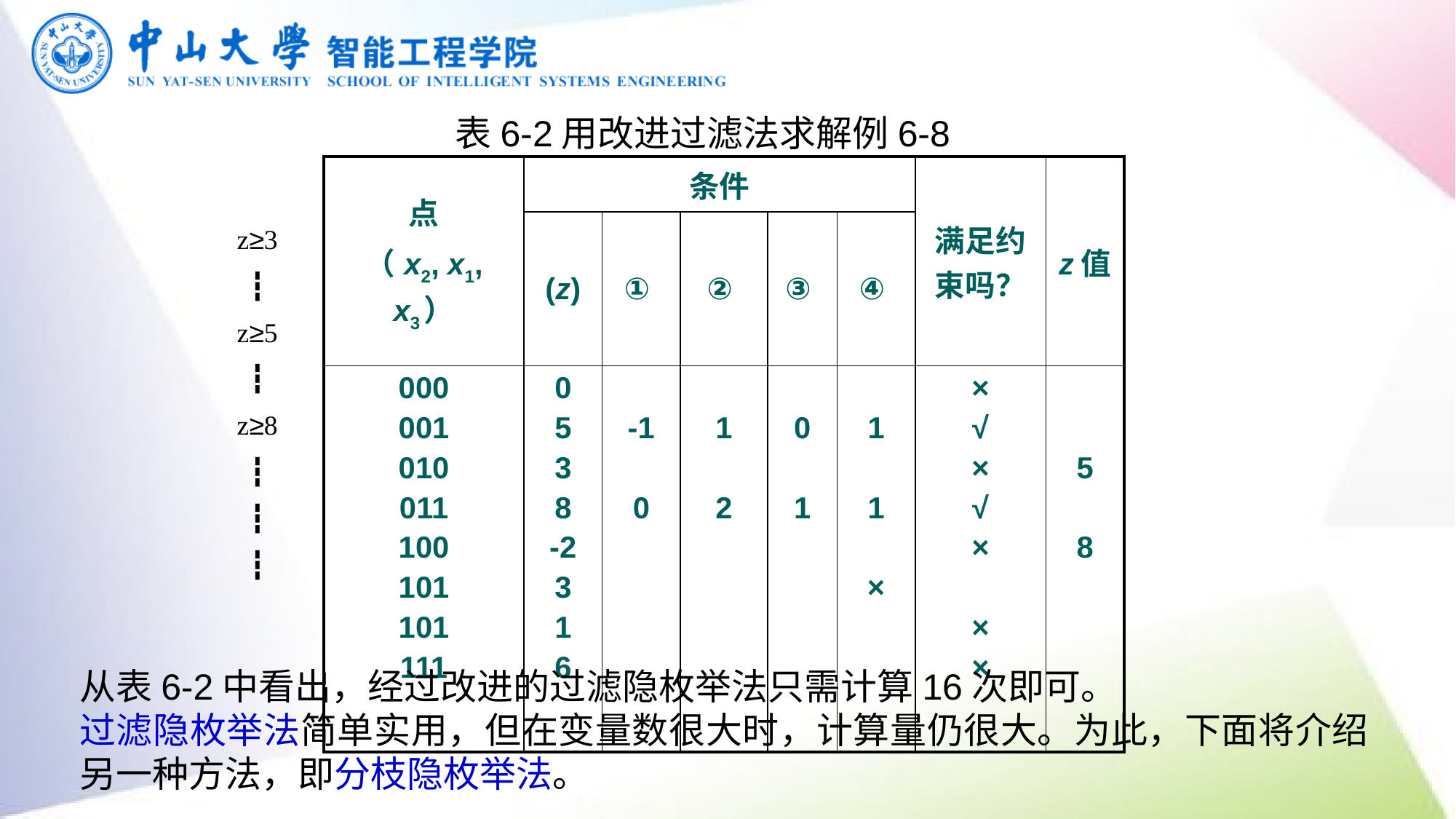

表6-2用改进过滤法求解例6-8

| 点 （x2, x1, x3） | 条件 |  |  |  |  | 满足约束吗？ | z值 |
| --- | --- | --- | --- | --- | --- | --- | --- |
|  | (z) | ① | ② | ③ | ④ |  |  |
| 000 001 010 011 100 101 101 111 | 0 5 3 8 -2 3 1 6 | -1   0 | 1   2 | 0   1 | 1   1   × | × √ × √ ×   × × | 5   8 |
z≥3
┇
z≥5
┇
z≥8
┇
┇
┇
从表6-2中看出，经过改进的过滤隐枚举法只需计算16次即可。
过滤隐枚举法简单实用，但在变量数很大时，计算量仍很大。为此，下面将介绍另一种方法，即分枝隐枚举法。